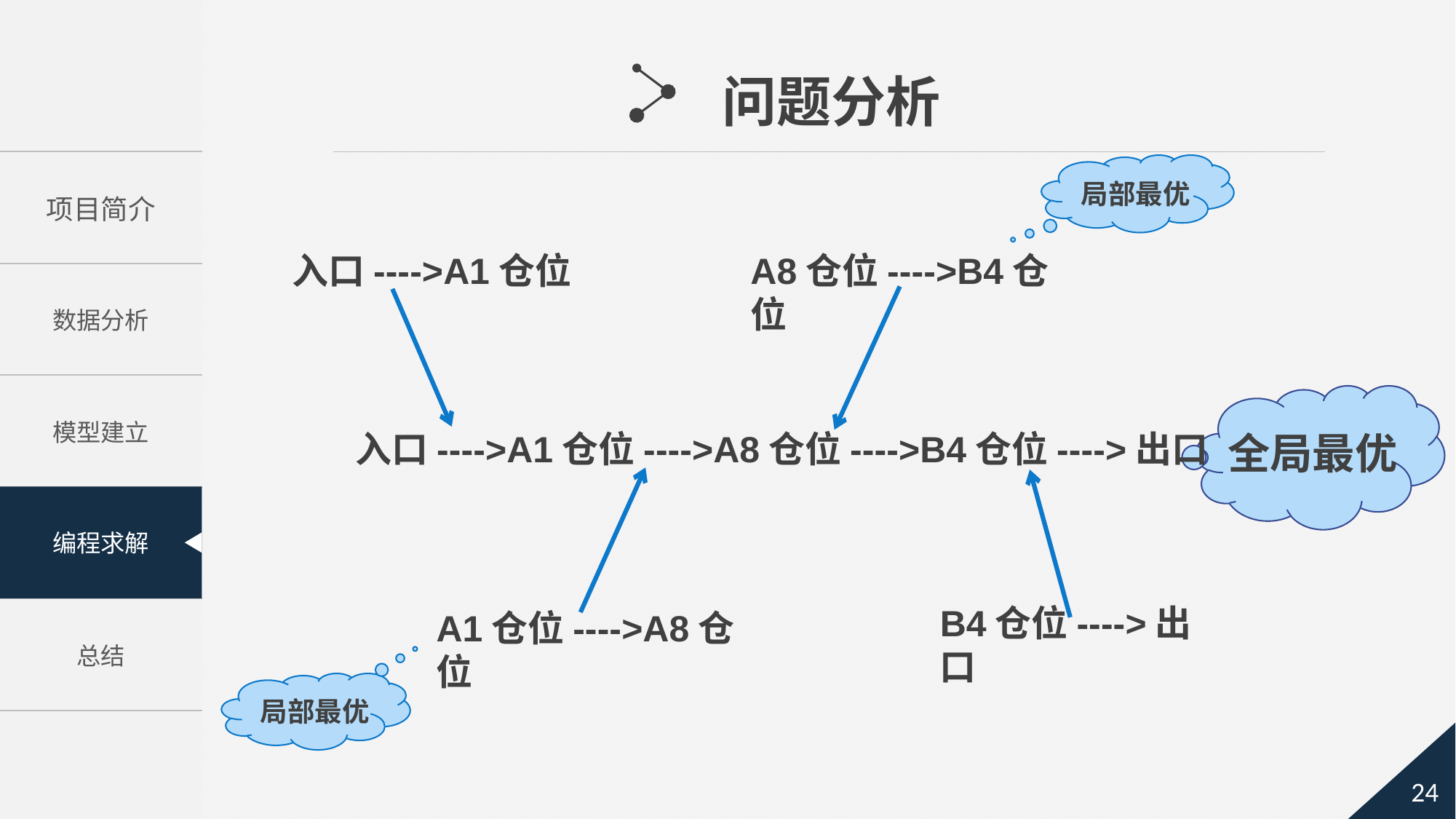

问题分析

局部最优
入口---->A1仓位
A8仓位---->B4仓位
入口---->A1仓位---->A8仓位---->B4仓位---->出口
B4仓位---->出口
A1仓位---->A8仓位

全局最优

局部最优